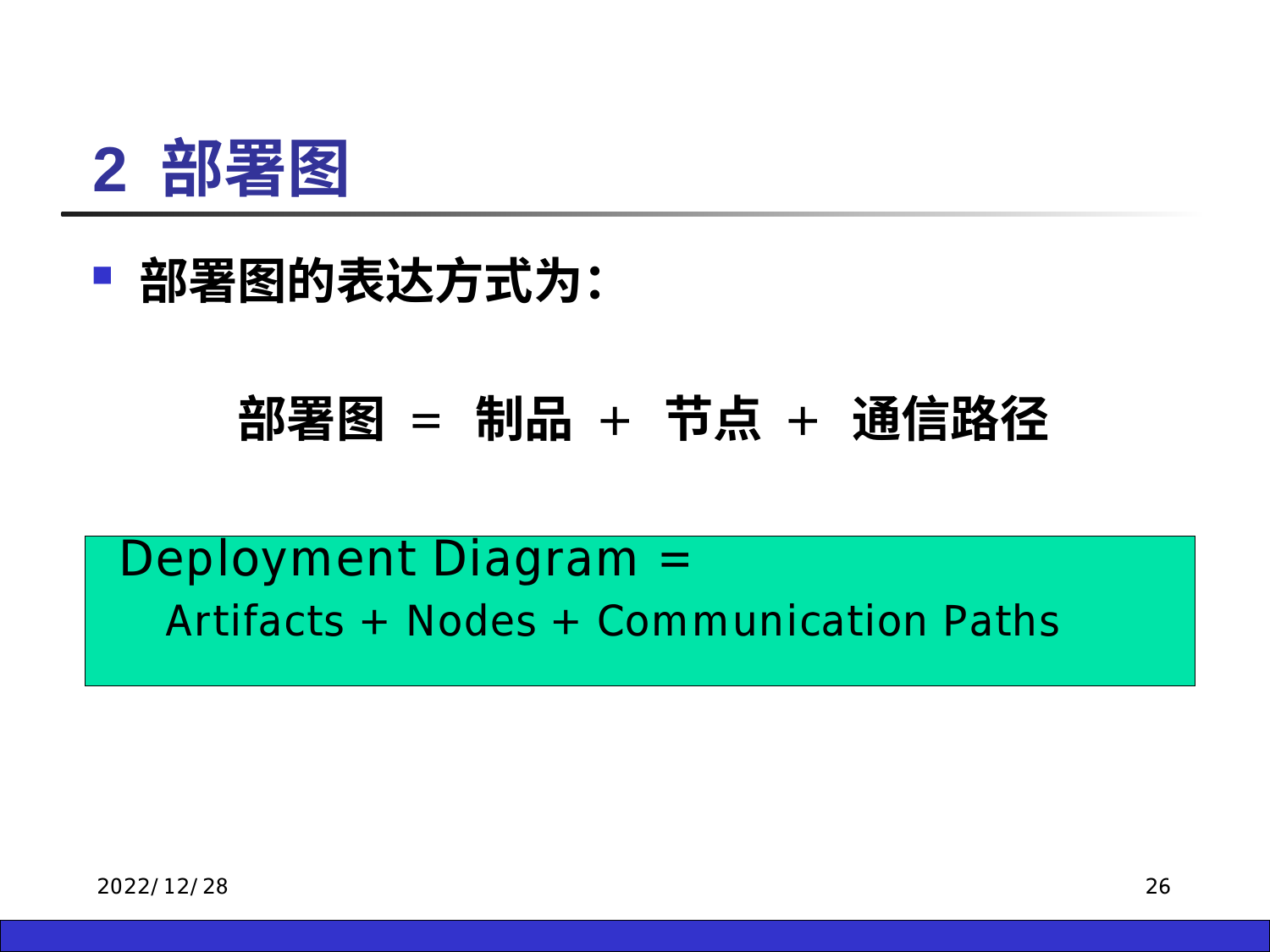

2 部署图
部署图的表达方式为：

            部署图 = 制品 + 节点 + 通信路径

  Deployment Diagram =
      Artifacts + Nodes + Communication Paths

2022/12/28
26